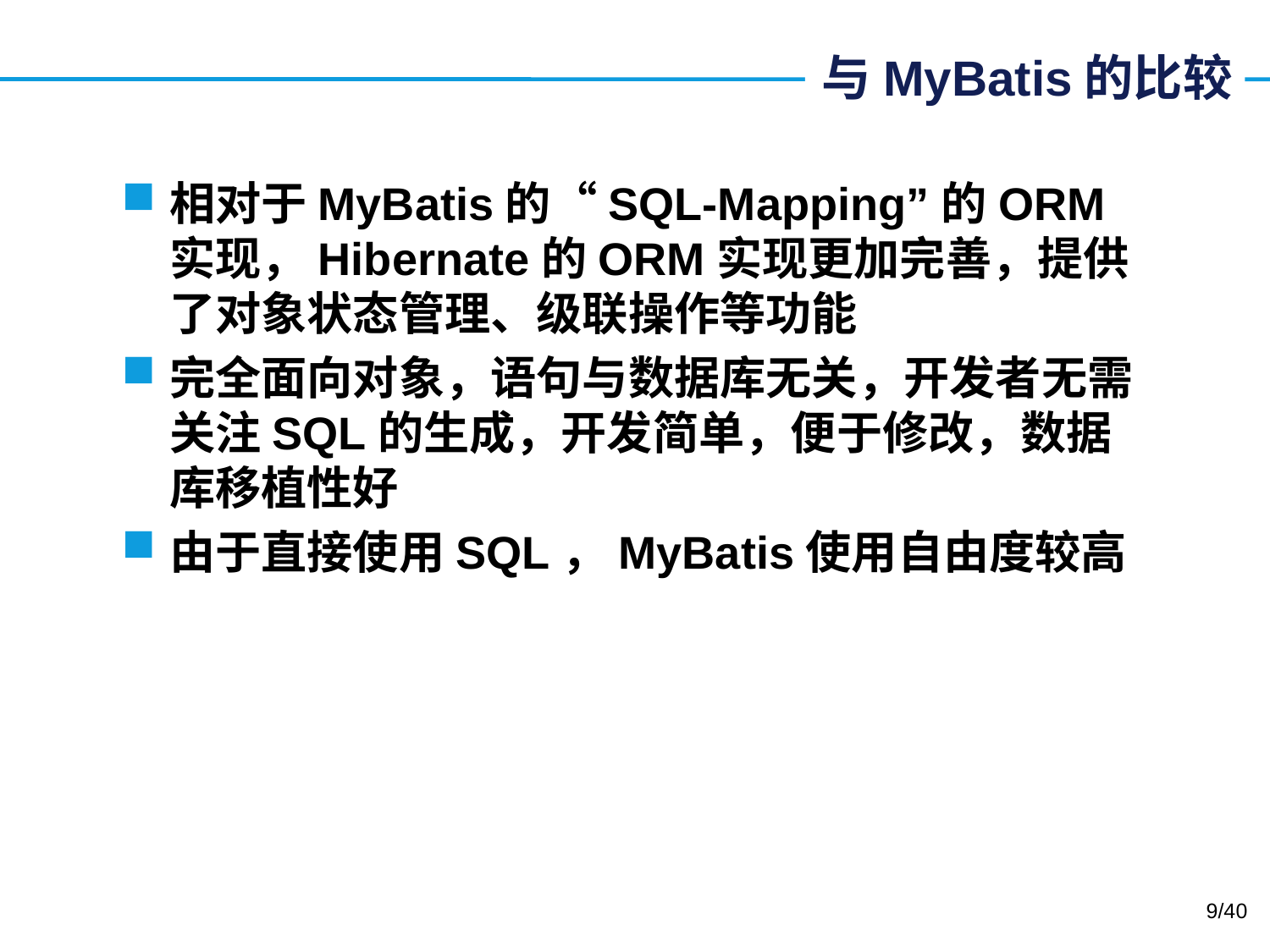

# 与MyBatis的比较
相对于MyBatis的“SQL-Mapping”的ORM实现，Hibernate的ORM实现更加完善，提供了对象状态管理、级联操作等功能
完全面向对象，语句与数据库无关，开发者无需关注SQL的生成，开发简单，便于修改，数据库移植性好
由于直接使用SQL，MyBatis使用自由度较高
9/40